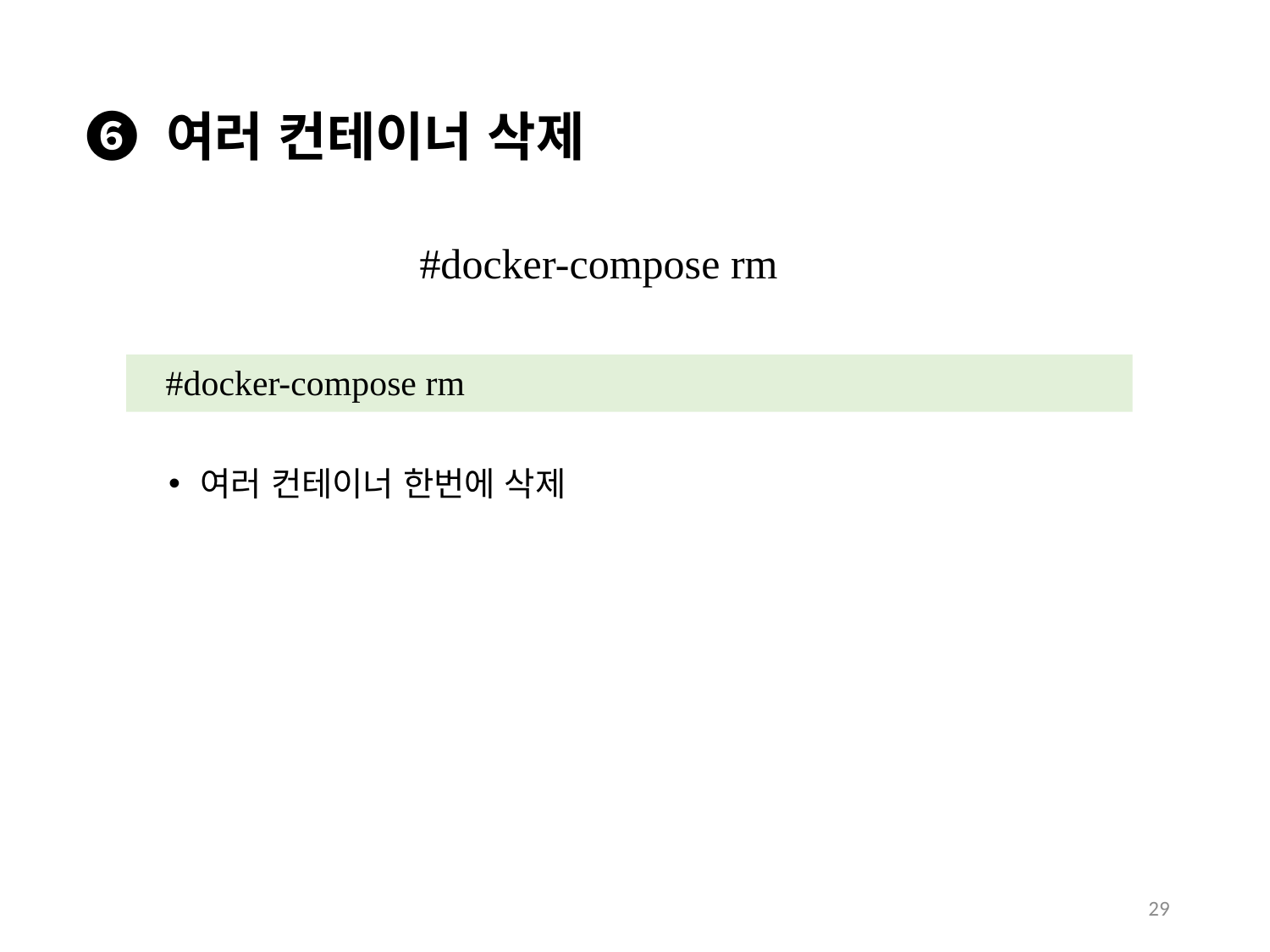

# ❻ 여러 컨테이너 삭제
#docker-compose rm
   #docker-compose rm
여러 컨테이너 한번에 삭제
29